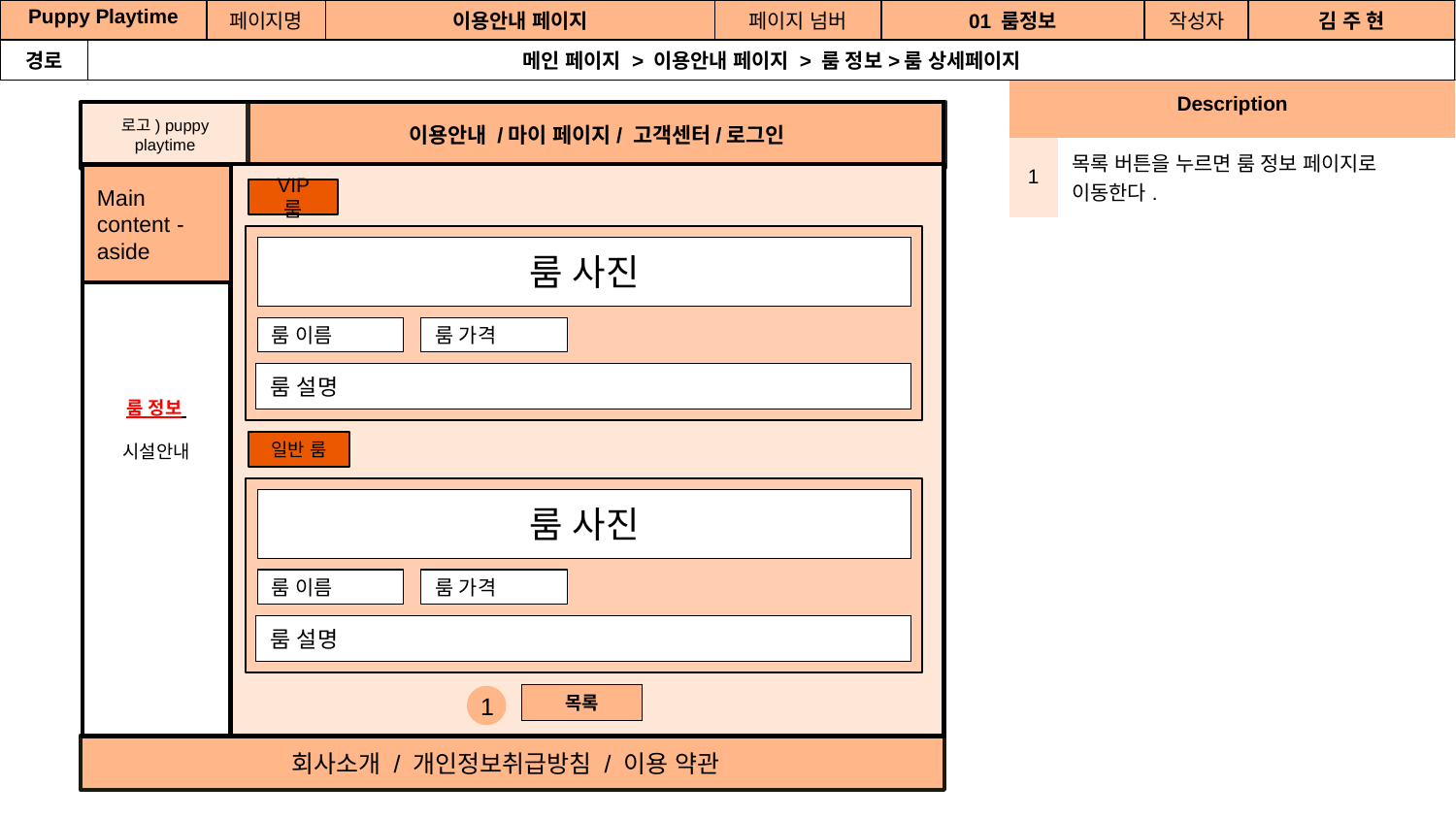

| Puppy Playtime | 김 주 영 | 페이지명 | 이용안내 페이지 | 페이지 넘버 | 01 룸정보 | 작성자 | 김 주 현 |
| --- | --- | --- | --- | --- | --- | --- | --- |
| 경로 | 메인 페이지 > 이용안내 페이지 > 룸 정보>룸 상세페이지 | 김 주 영 | 김 주 영 | 김 주 영 | 김 주 영 | 김 주 영 | 김 주 영 |
공간(오피스) 대여 시스템
| Description |  |
| --- | --- |
| 1 | 목록 버튼을 누르면 룸 정보 페이지로 이동한다. |

이용안내 /마이 페이지/ 고객센터/로그인
로고) puppy
playtime

Main content -aside
룸 정보
시설안내

VIP 룸

룸 사진
룸 이름
룸 가격
룸 설명

일반 룸

룸 사진
룸 이름
룸 가격
룸 설명
1

목록
회사소개 / 개인정보취급방침 / 이용 약관